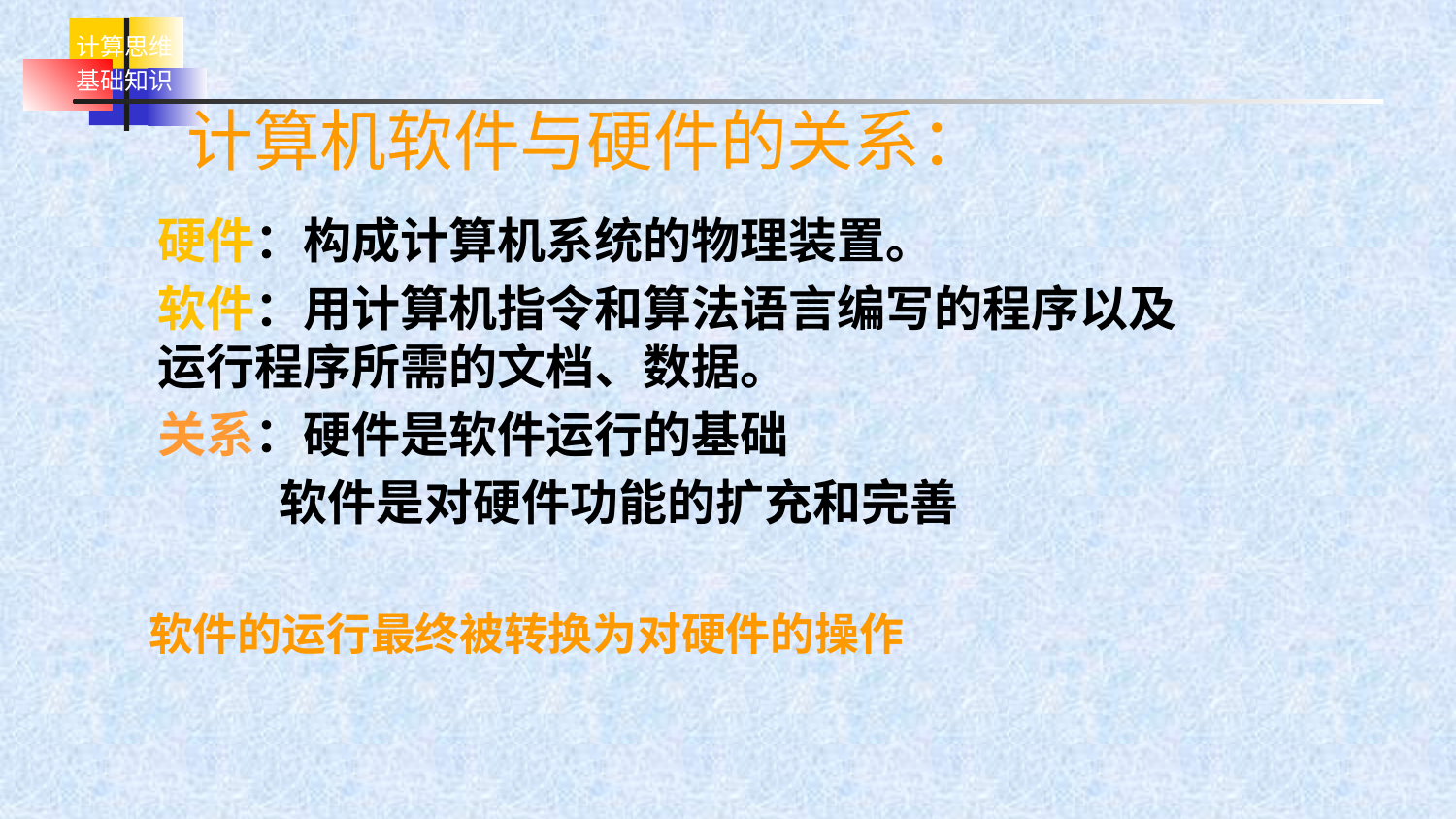

计算机软件与硬件的关系：
硬件：构成计算机系统的物理装置。
软件：用计算机指令和算法语言编写的程序以及运行程序所需的文档、数据。
关系：硬件是软件运行的基础
          软件是对硬件功能的扩充和完善

软件的运行最终被转换为对硬件的操作